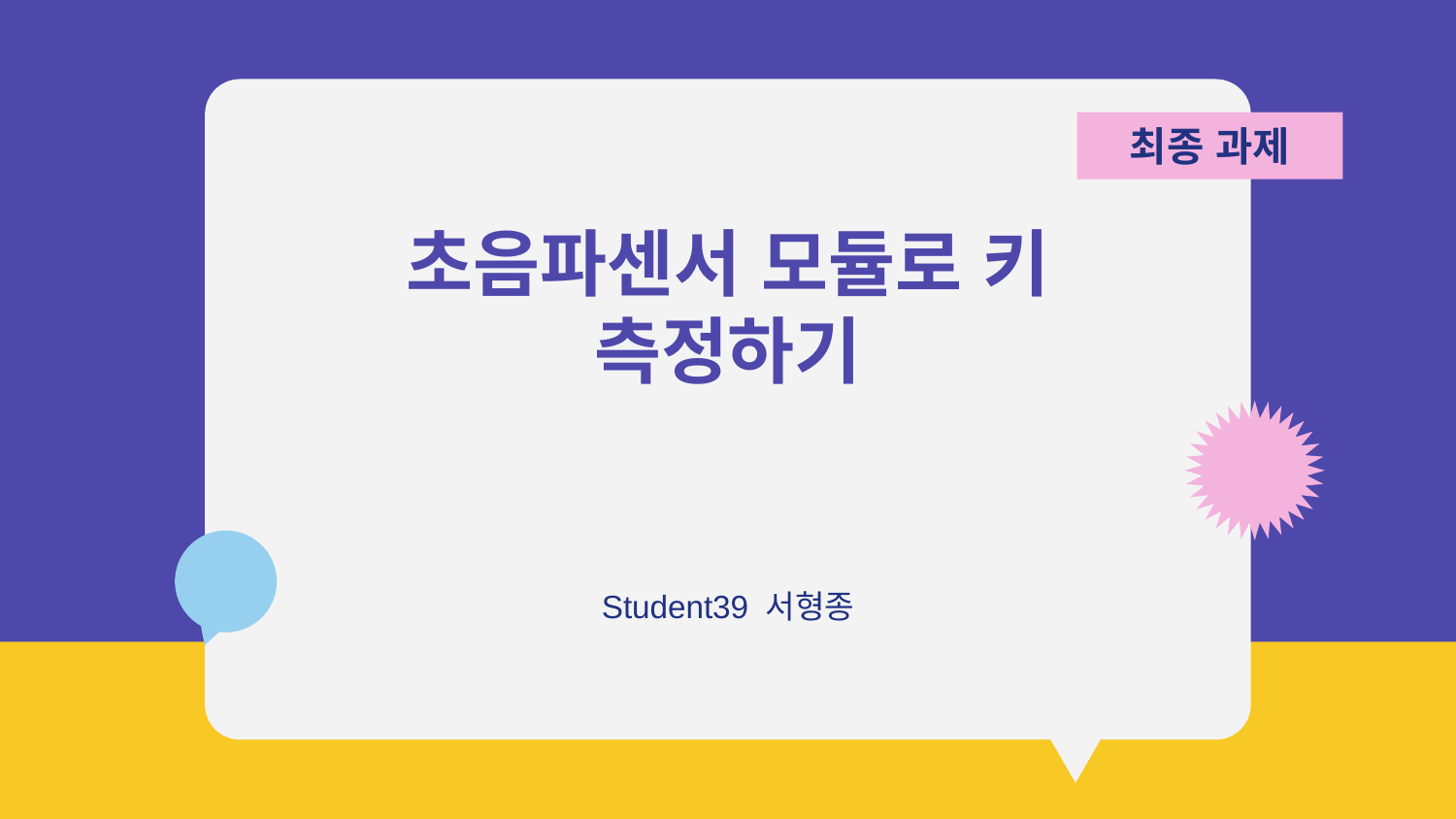

최종 과제
# 초음파센서 모듈로 키 측정하기

Student39 서형종